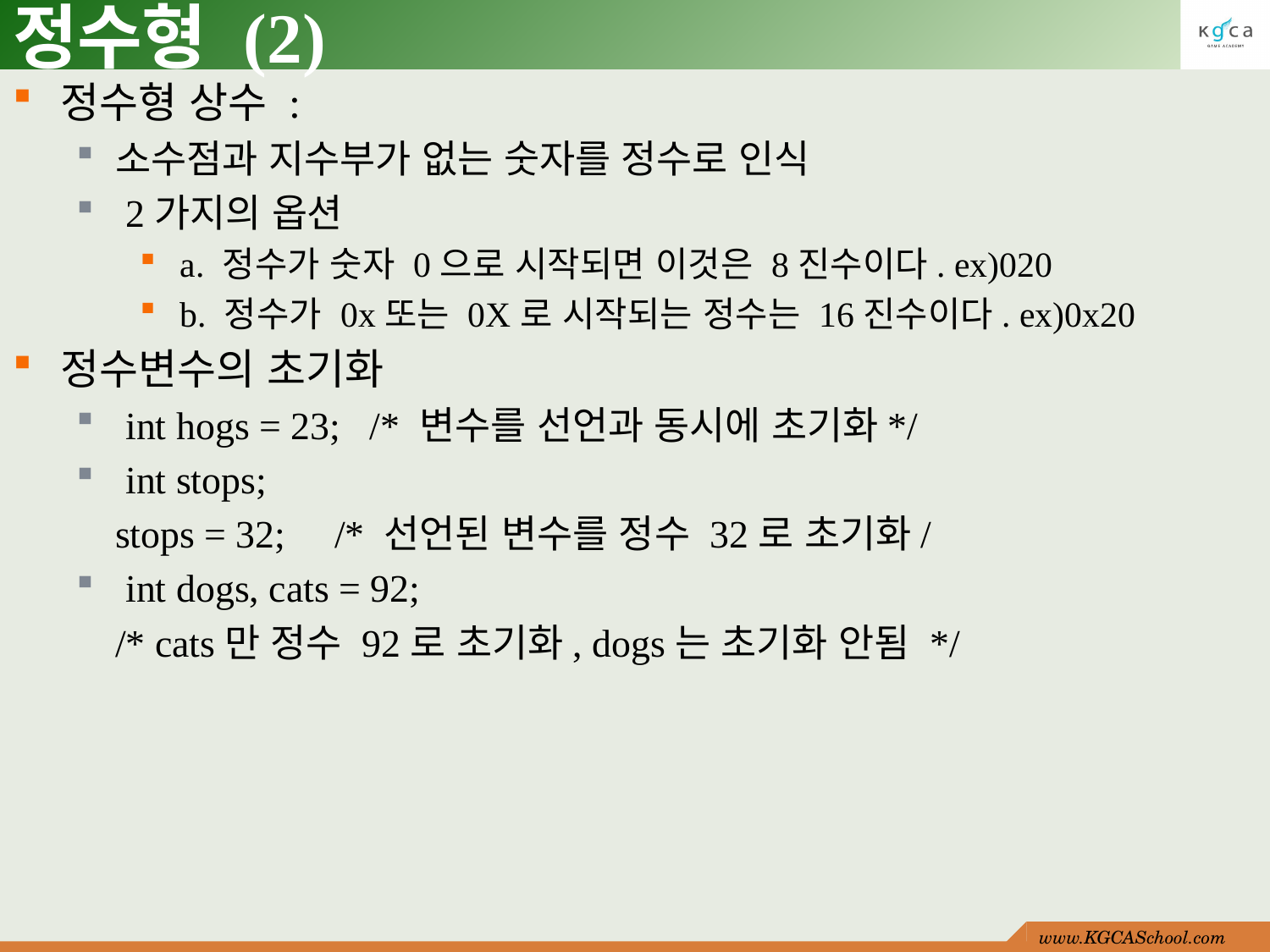

# 정수형 (2)
정수형 상수 :
소수점과 지수부가 없는 숫자를 정수로 인식
 2가지의 옵션
 a. 정수가 숫자 0으로 시작되면 이것은 8진수이다. ex)020
 b. 정수가 0x또는 0X로 시작되는 정수는 16진수이다. ex)0x20
정수변수의 초기화
 int hogs = 23;   /* 변수를 선언과 동시에 초기화*/
 int stops;
    stops = 32;     /* 선언된 변수를 정수 32로 초기화/
 int dogs, cats = 92;
    /* cats만 정수 92로 초기화, dogs는 초기화 안됨 */